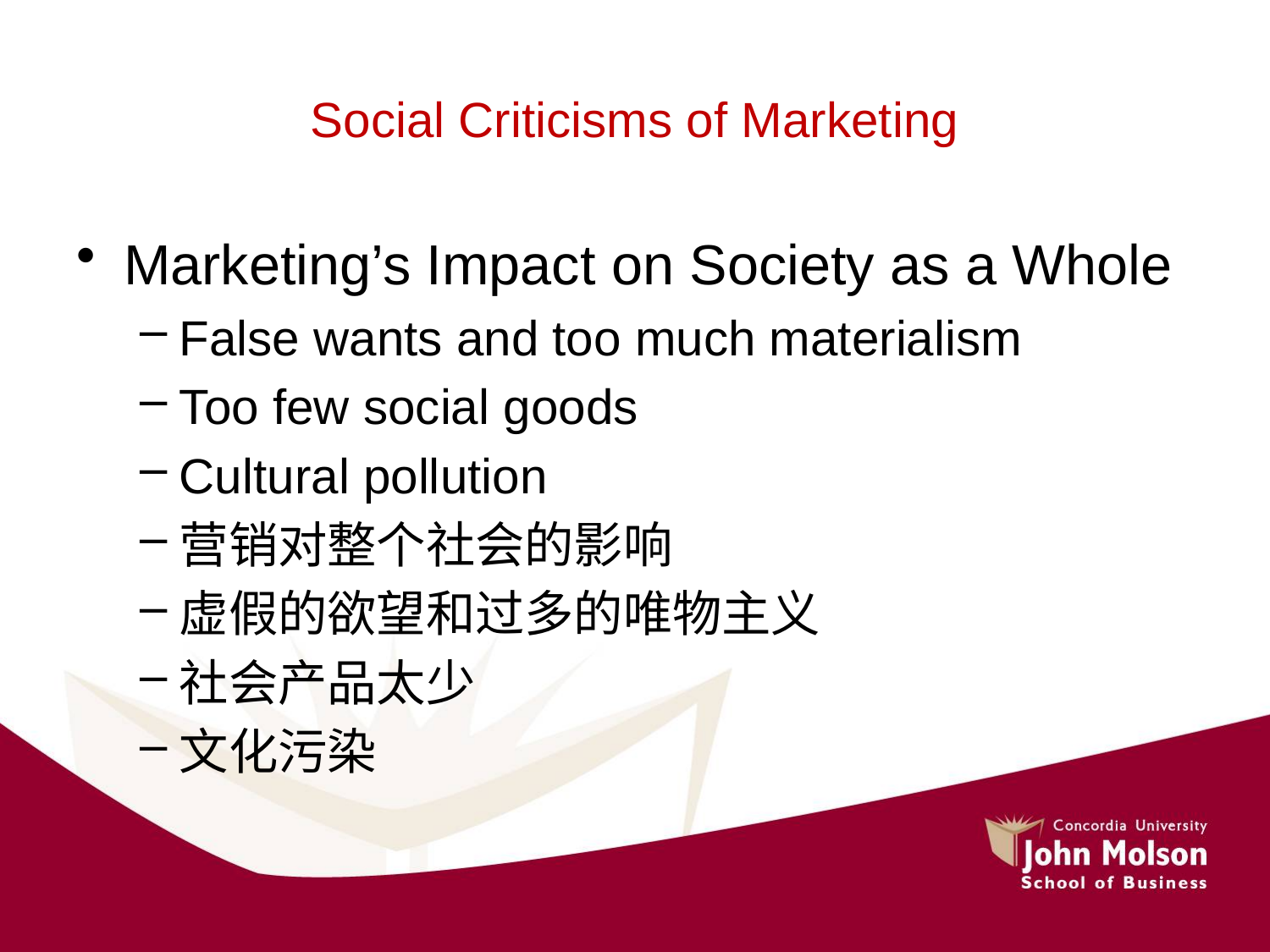

# Social Criticisms of Marketing
Marketing’s Impact on Society as a Whole
False wants and too much materialism
Too few social goods
Cultural pollution
营销对整个社会的影响
虚假的欲望和过多的唯物主义
社会产品太少
文化污染